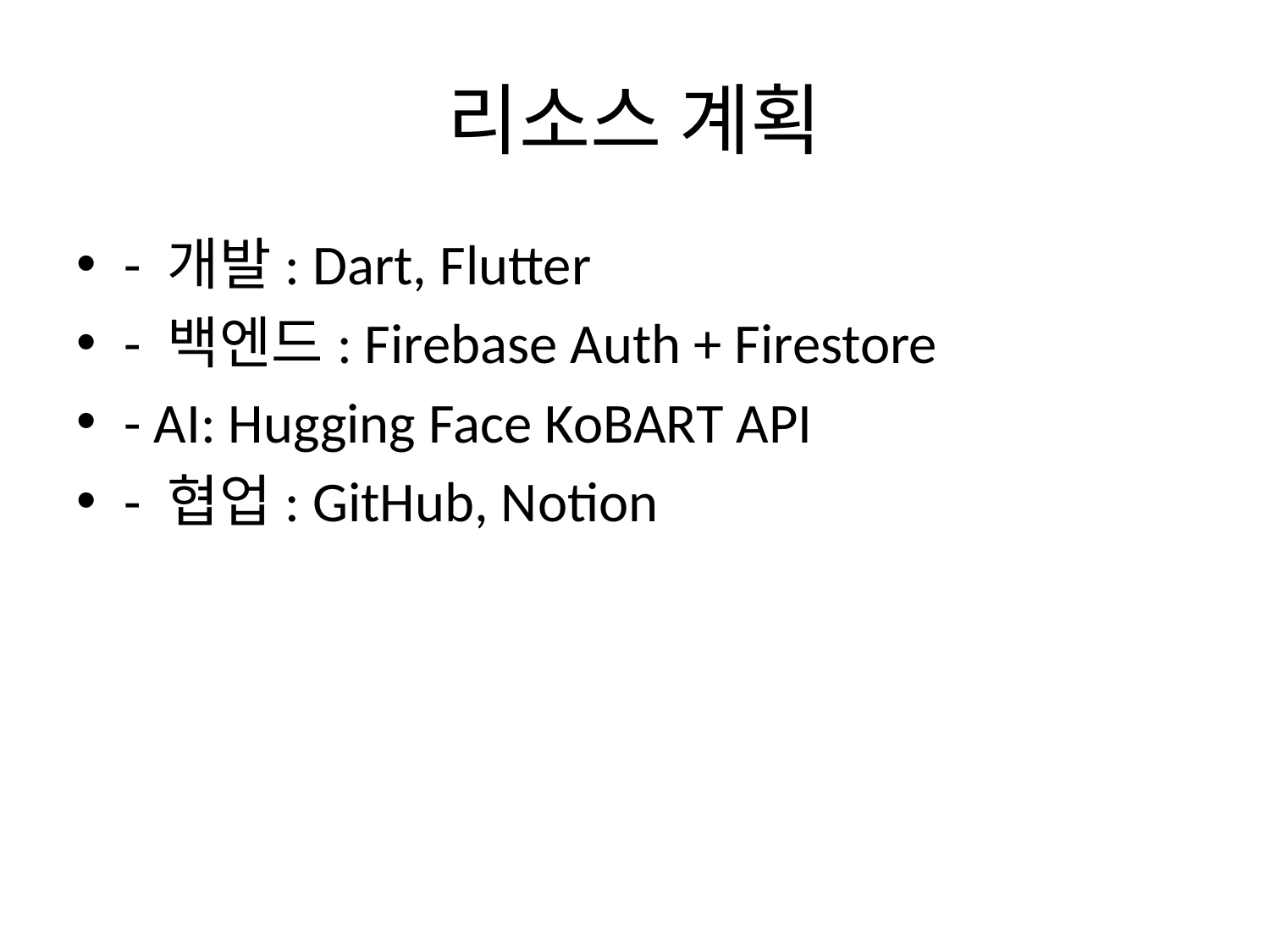

# 리소스 계획
- 개발: Dart, Flutter
- 백엔드: Firebase Auth + Firestore
- AI: Hugging Face KoBART API
- 협업: GitHub, Notion